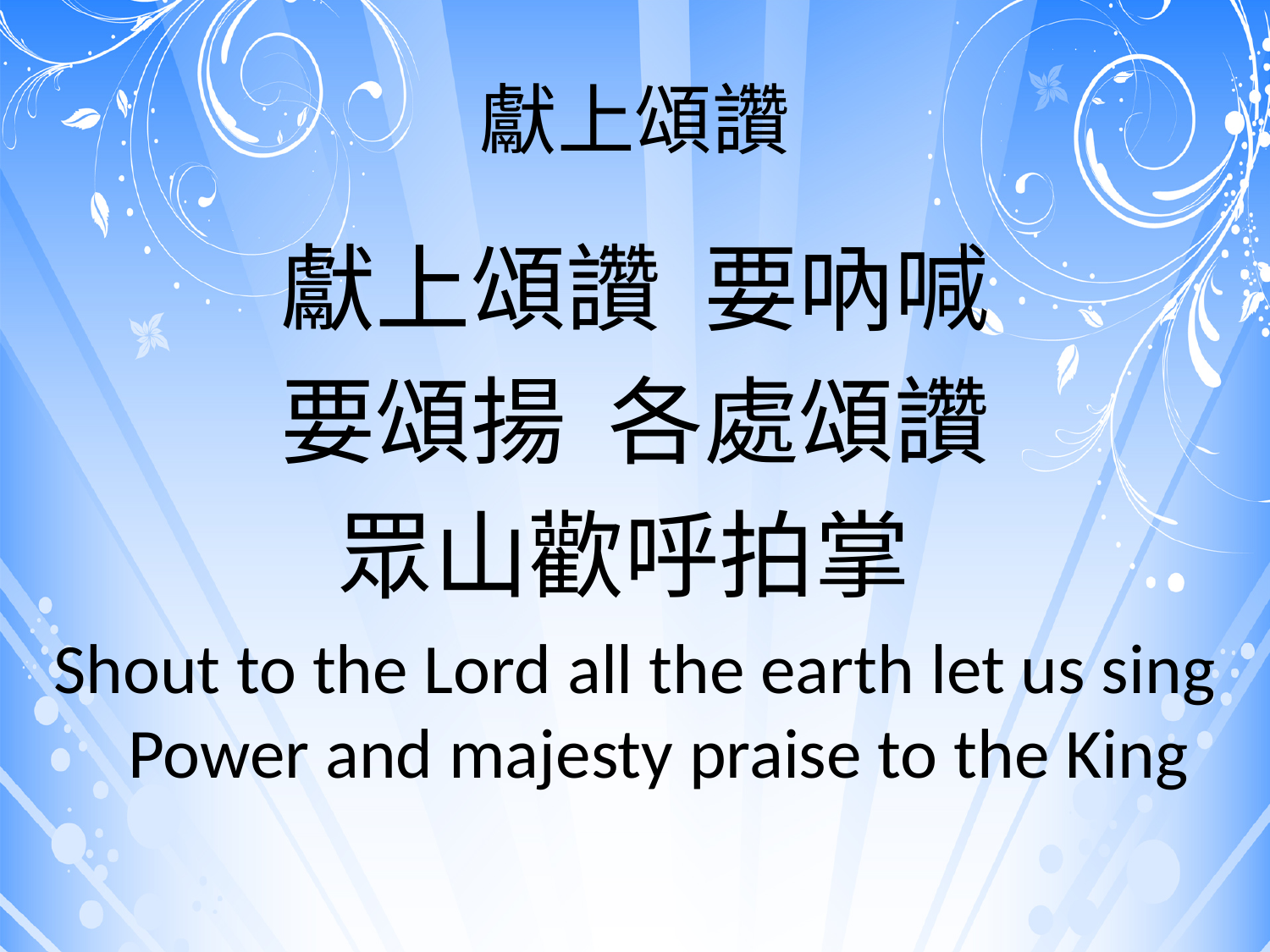

# 獻上頌讚
獻上頌讚  要吶喊
要頌揚  各處頌讚
眾山歡呼拍掌
Shout to the Lord all the earth let us sing
Power and majesty praise to the King